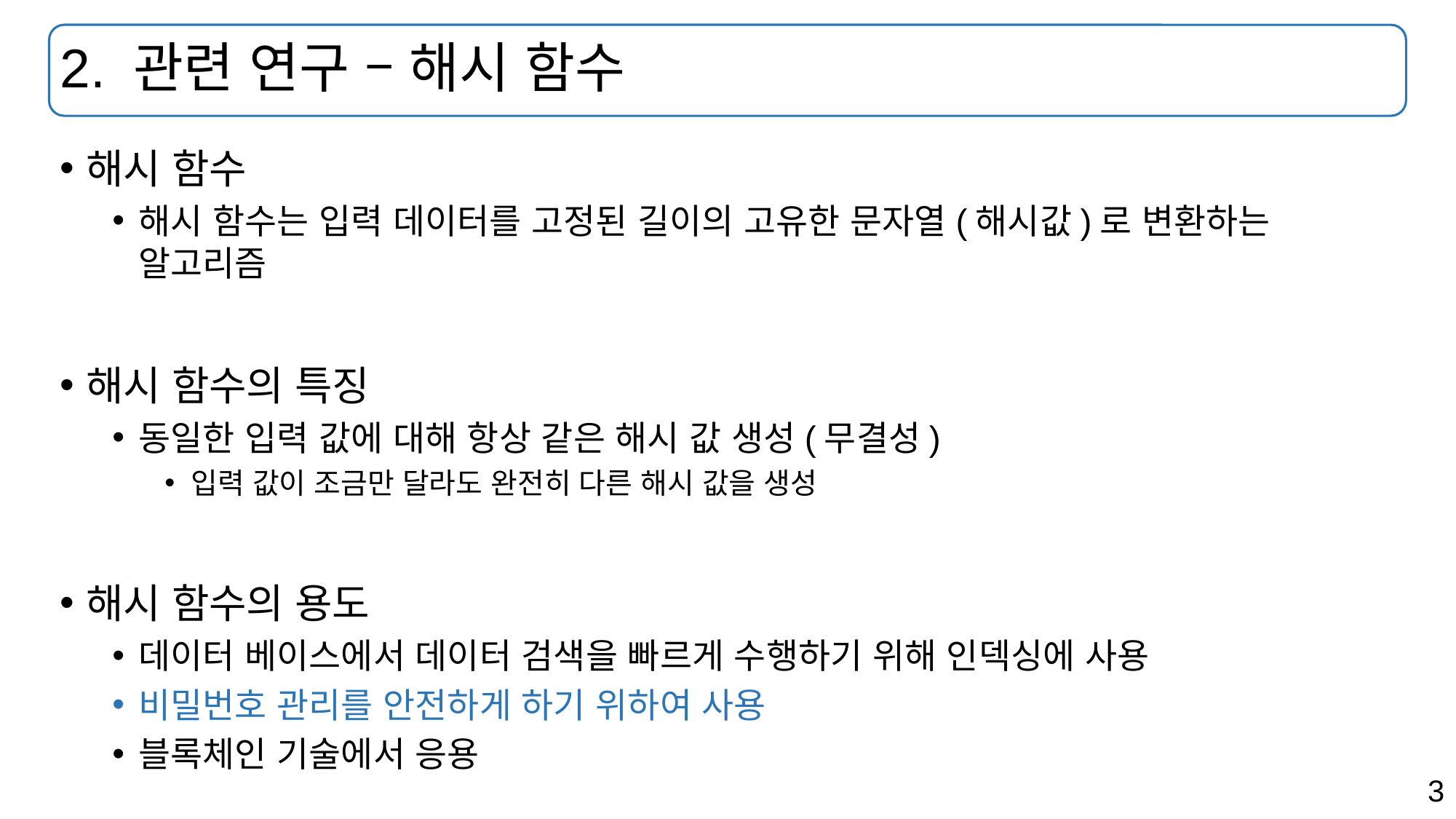

# 2. 관련 연구 – 해시 함수
해시 함수
해시 함수는 입력 데이터를 고정된 길이의 고유한 문자열(해시값)로 변환하는 알고리즘

해시 함수의 특징
동일한 입력 값에 대해 항상 같은 해시 값 생성(무결성)
입력 값이 조금만 달라도 완전히 다른 해시 값을 생성

해시 함수의 용도
데이터 베이스에서 데이터 검색을 빠르게 수행하기 위해 인덱싱에 사용
비밀번호 관리를 안전하게 하기 위하여 사용
블록체인 기술에서 응용